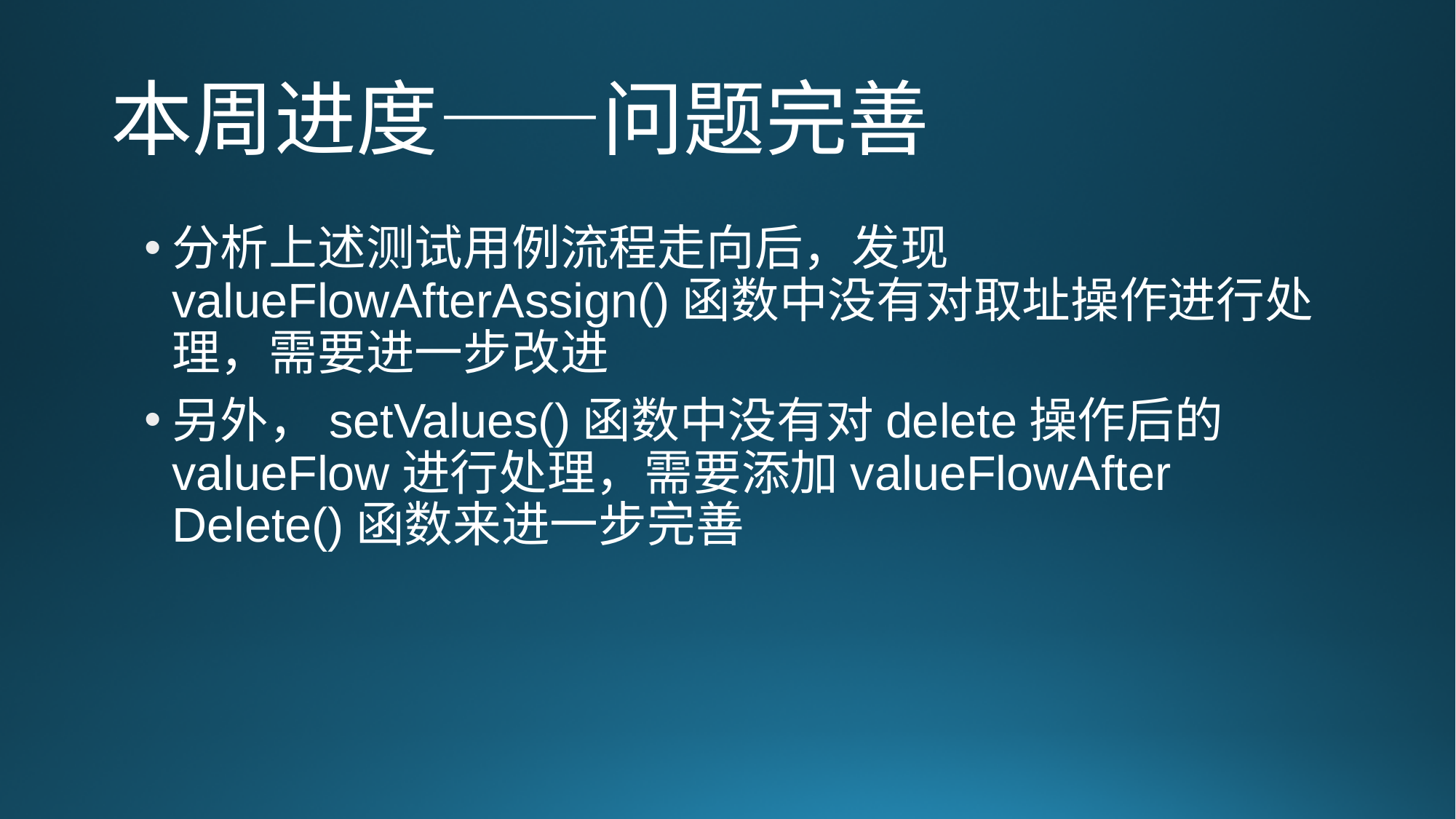

# 本周进度——问题完善
分析上述测试用例流程走向后，发现valueFlowAfterAssign()函数中没有对取址操作进行处理，需要进一步改进
另外，setValues()函数中没有对delete操作后的valueFlow进行处理，需要添加valueFlowAfter Delete()函数来进一步完善